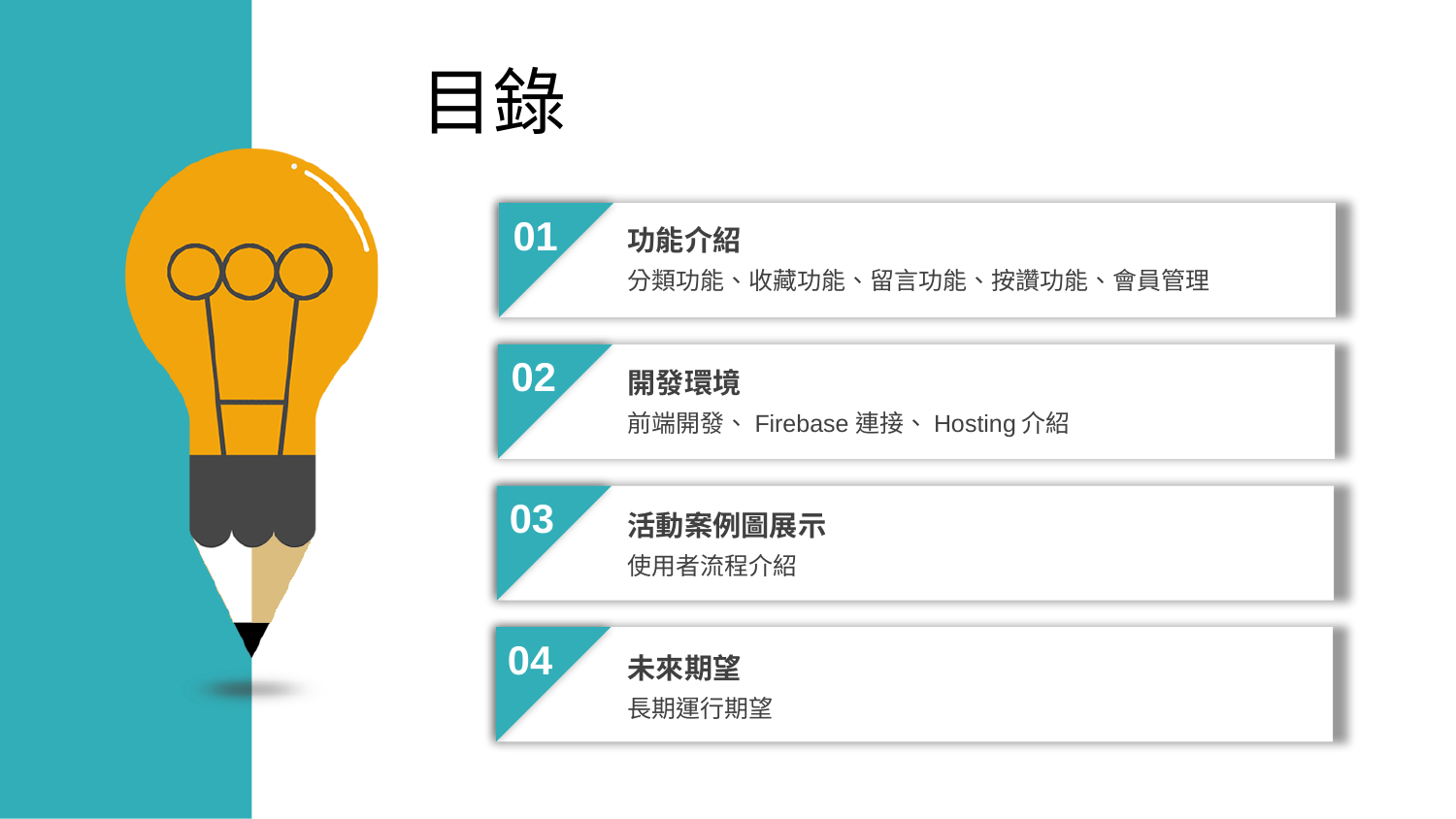

目錄

01
功能介紹
分類功能、收藏功能、留言功能、按讚功能、會員管理
02

開發環境
前端開發、Firebase連接、Hosting介紹
03

活動案例圖展示
使用者流程介紹

04
未來期望
長期運行期望